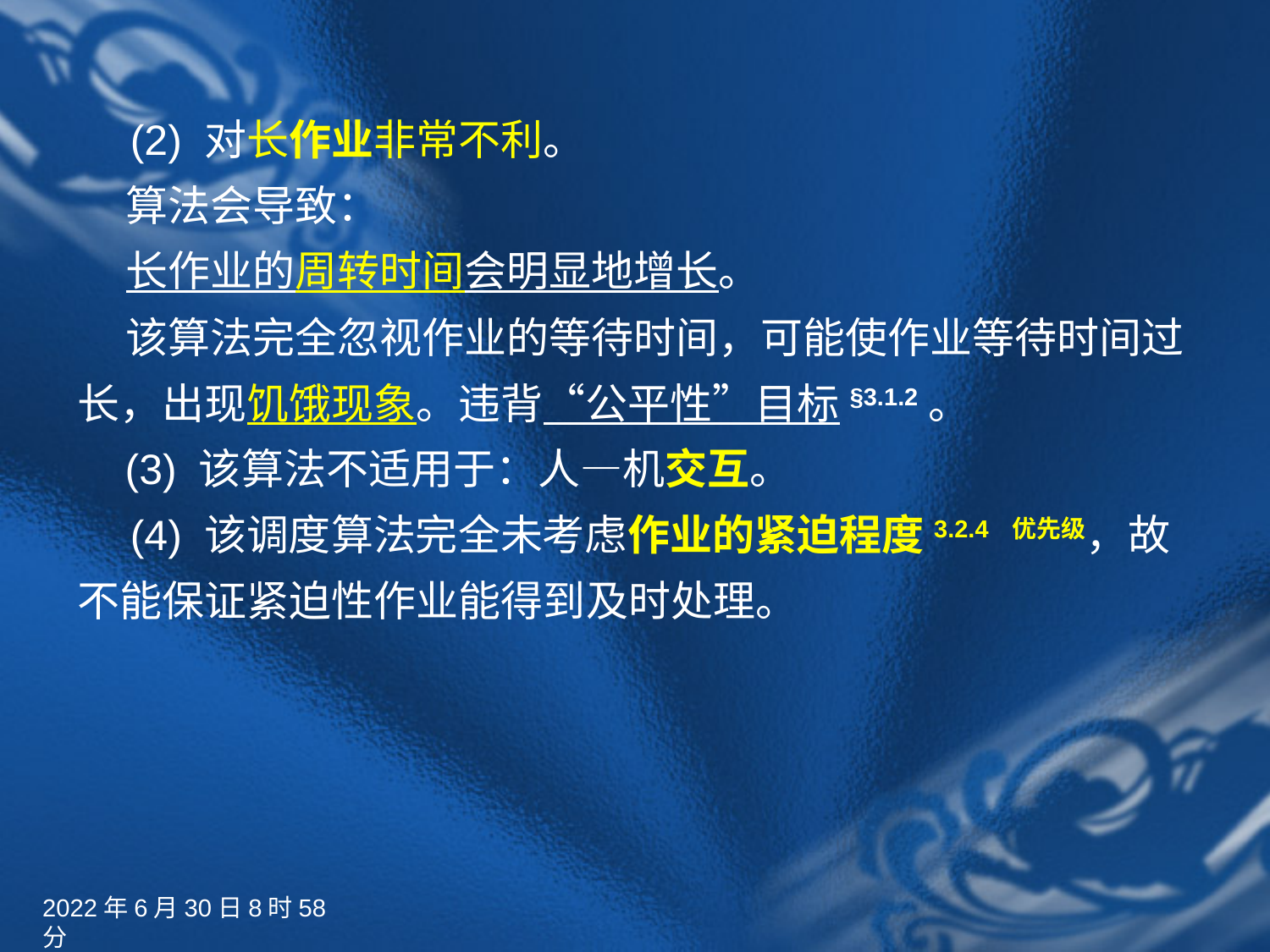

#
　(2) 对长作业非常不利。
    算法会导致：
    长作业的周转时间会明显地增长。
    该算法完全忽视作业的等待时间，可能使作业等待时间过长，出现饥饿现象。违背“公平性”目标§3.1.2。
    (3) 该算法不适用于：人—机交互。
　(4) 该调度算法完全未考虑作业的紧迫程度3.2.4  优先级，故不能保证紧迫性作业能得到及时处理。
2022年6月30日8时58分